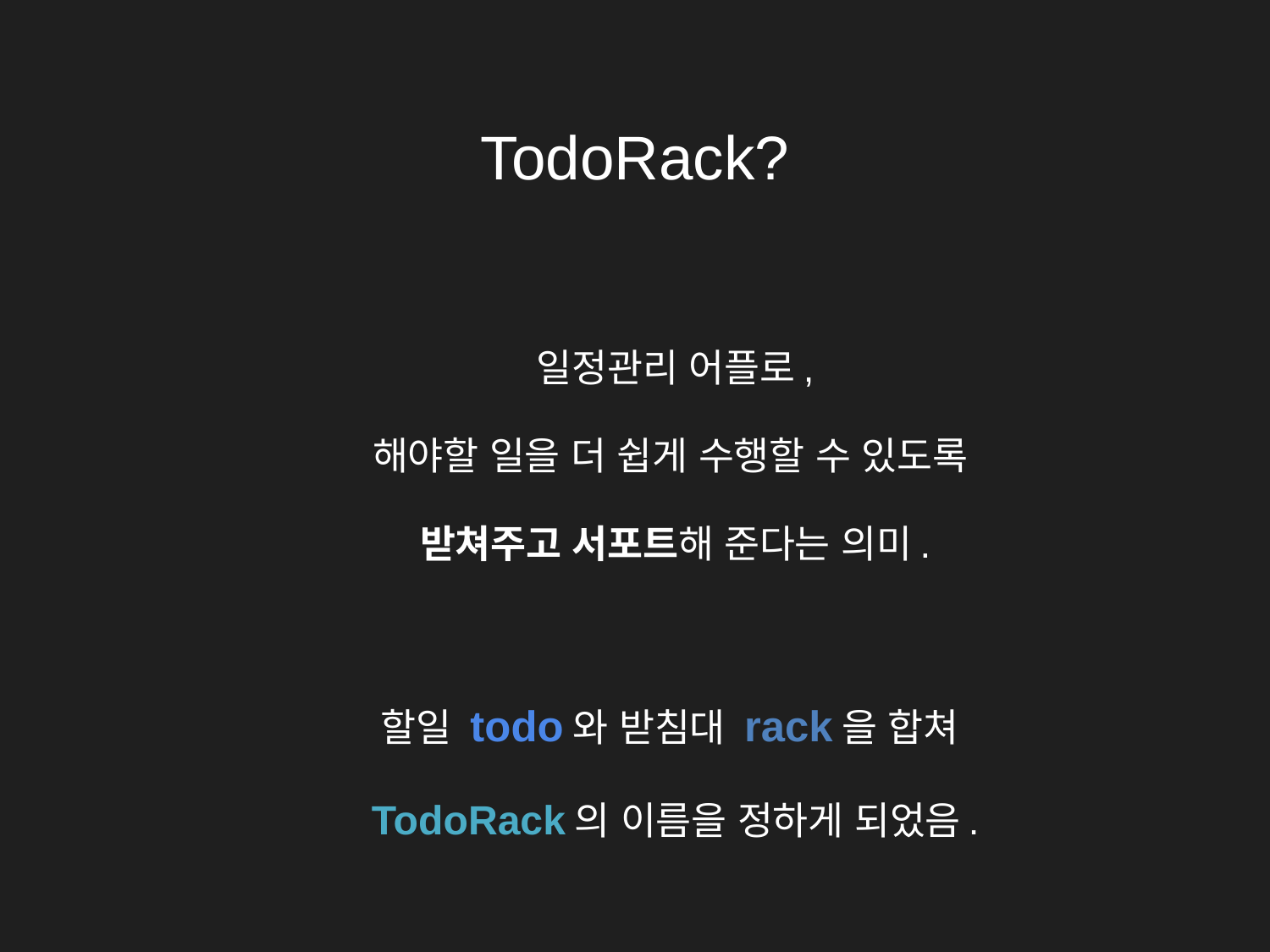

TodoRack?
일정관리 어플로,
해야할 일을 더 쉽게 수행할 수 있도록
받쳐주고 서포트해 준다는 의미.

할일 todo와 받침대 rack을 합쳐
TodoRack의 이름을 정하게 되었음.